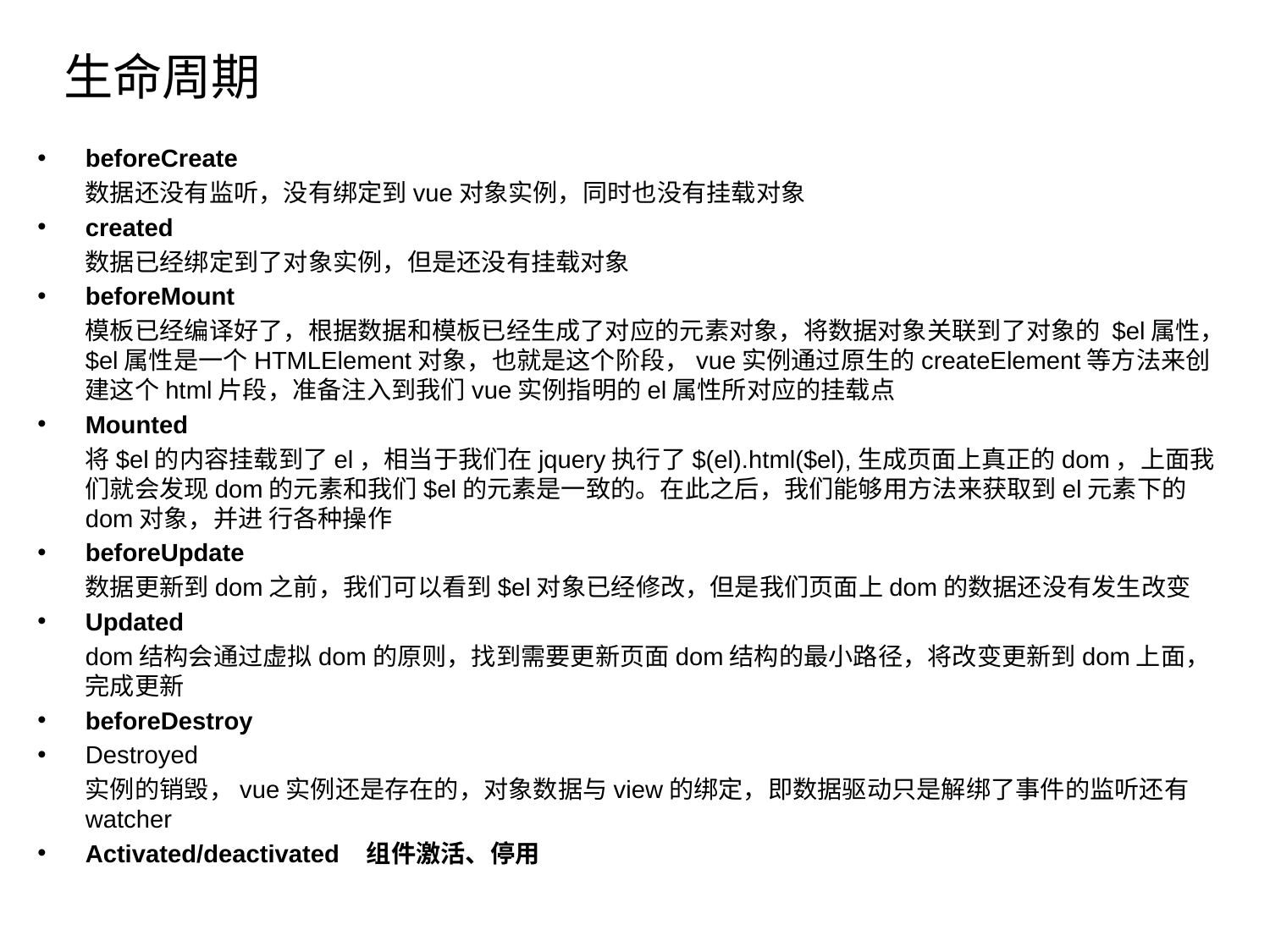

生命周期
beforeCreate
	数据还没有监听，没有绑定到vue对象实例，同时也没有挂载对象
created
	数据已经绑定到了对象实例，但是还没有挂载对象
beforeMount
	模板已经编译好了，根据数据和模板已经生成了对应的元素对象，将数据对象关联到了对象的 $el属性，$el属性是一个HTMLElement对象，也就是这个阶段，vue实例通过原生的createElement等方法来创建这个html片段，准备注入到我们vue实例指明的el属性所对应的挂载点
Mounted
	将$el的内容挂载到了el，相当于我们在jquery执行了$(el).html($el),生成页面上真正的dom，上面我们就会发现dom的元素和我们$el的元素是一致的。在此之后，我们能够用方法来获取到el元素下的dom对象，并进 行各种操作
beforeUpdate
	数据更新到dom之前，我们可以看到$el对象已经修改，但是我们页面上dom的数据还没有发生改变
Updated
	dom结构会通过虚拟dom的原则，找到需要更新页面dom结构的最小路径，将改变更新到dom上面，完成更新
beforeDestroy
Destroyed
	实例的销毁，vue实例还是存在的，对象数据与view的绑定，即数据驱动只是解绑了事件的监听还有watcher
Activated/deactivated   组件激活、停用